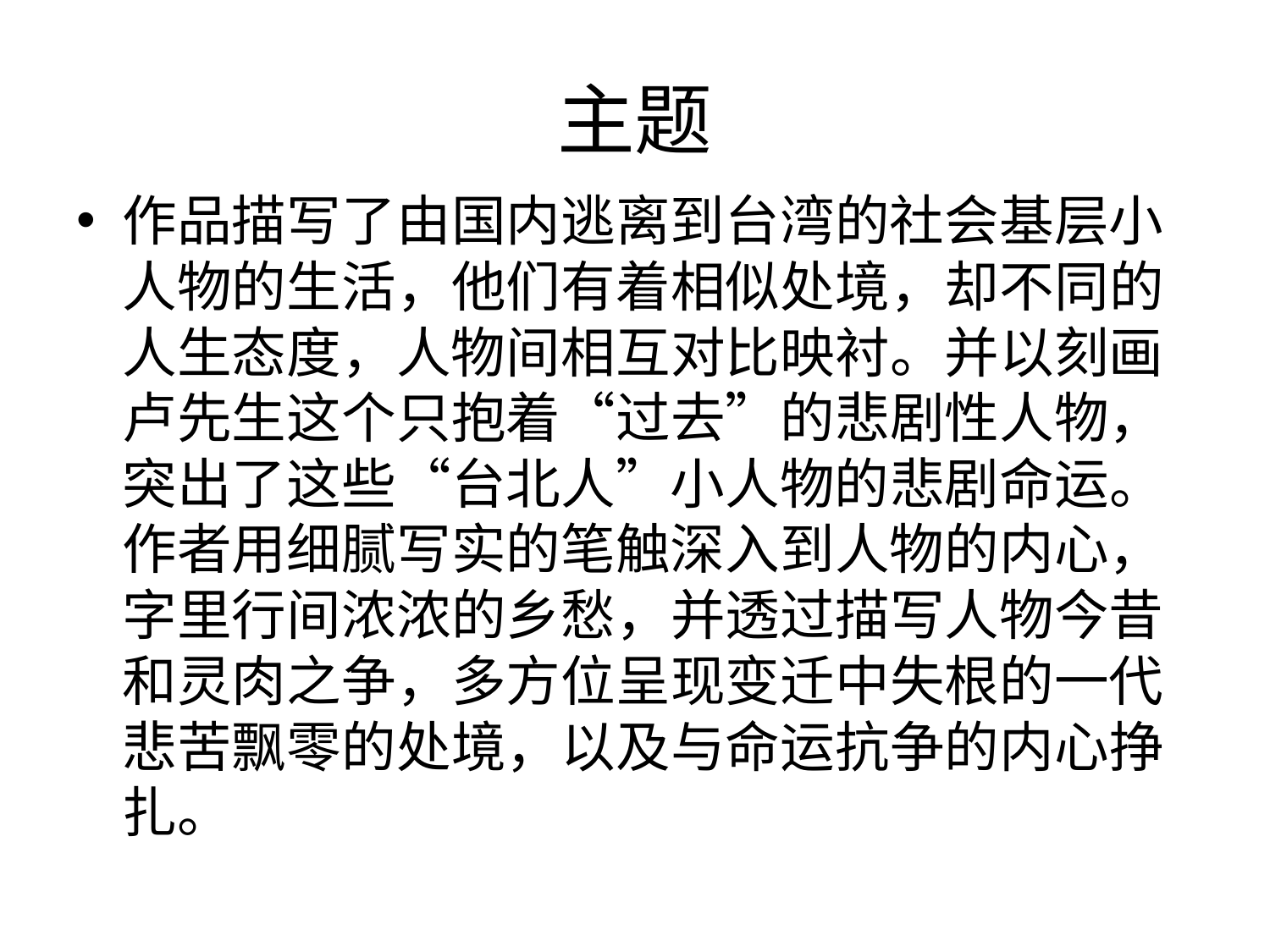

# 主题
作品描写了由国内逃离到台湾的社会基层小人物的生活，他们有着相似处境，却不同的人生态度，人物间相互对比映衬。并以刻画卢先生这个只抱着“过去”的悲剧性人物，突出了这些“台北人”小人物的悲剧命运。作者用细腻写实的笔触深入到人物的内心，字里行间浓浓的乡愁，并透过描写人物今昔和灵肉之争，多方位呈现变迁中失根的一代悲苦飘零的处境，以及与命运抗争的内心挣扎。